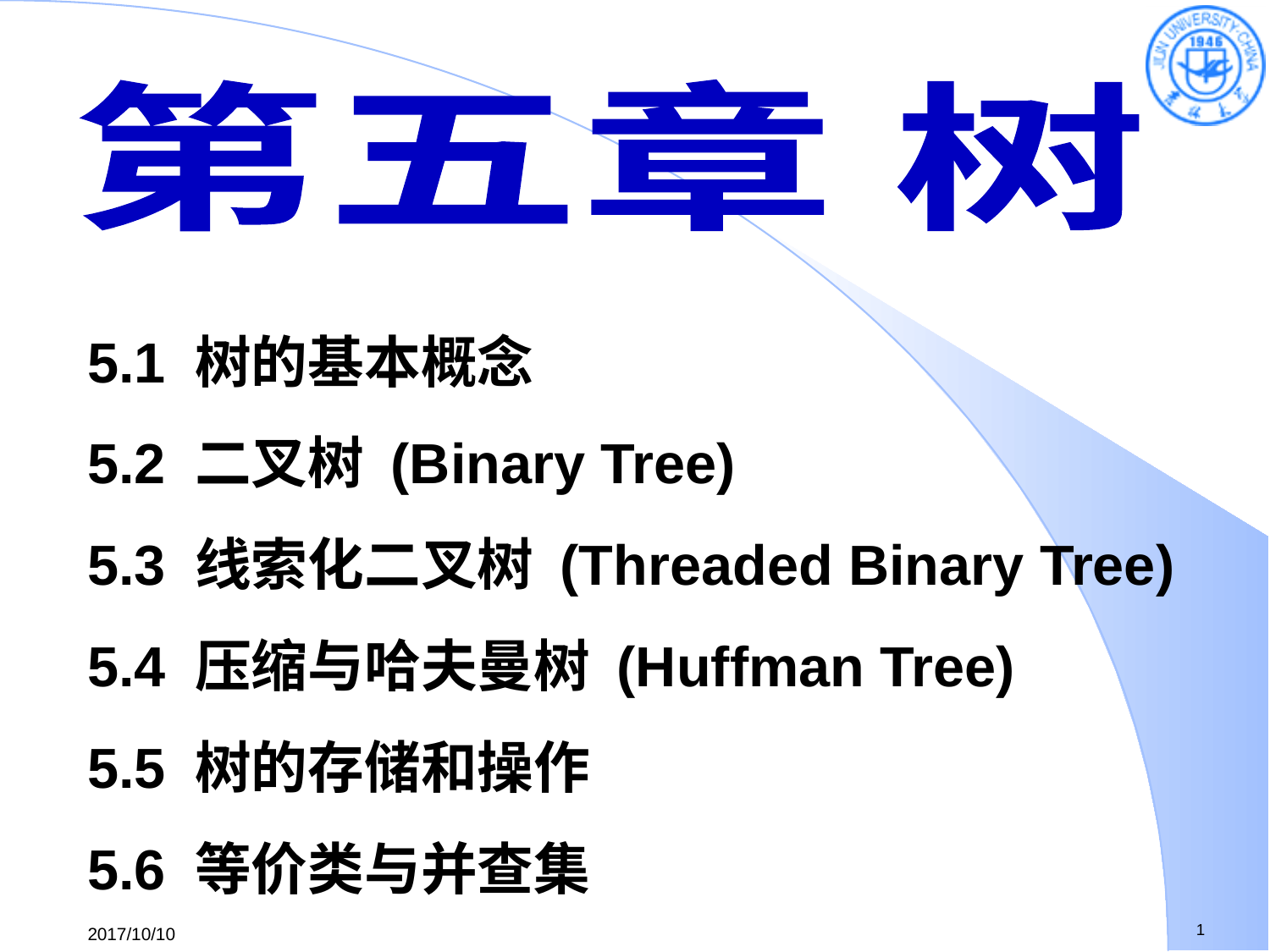

第五章 树
5.1 树的基本概念
5.2 二叉树 (Binary Tree)
5.3 线索化二叉树 (Threaded Binary Tree)
5.4 压缩与哈夫曼树 (Huffman Tree)
5.5 树的存储和操作
5.6 等价类与并查集